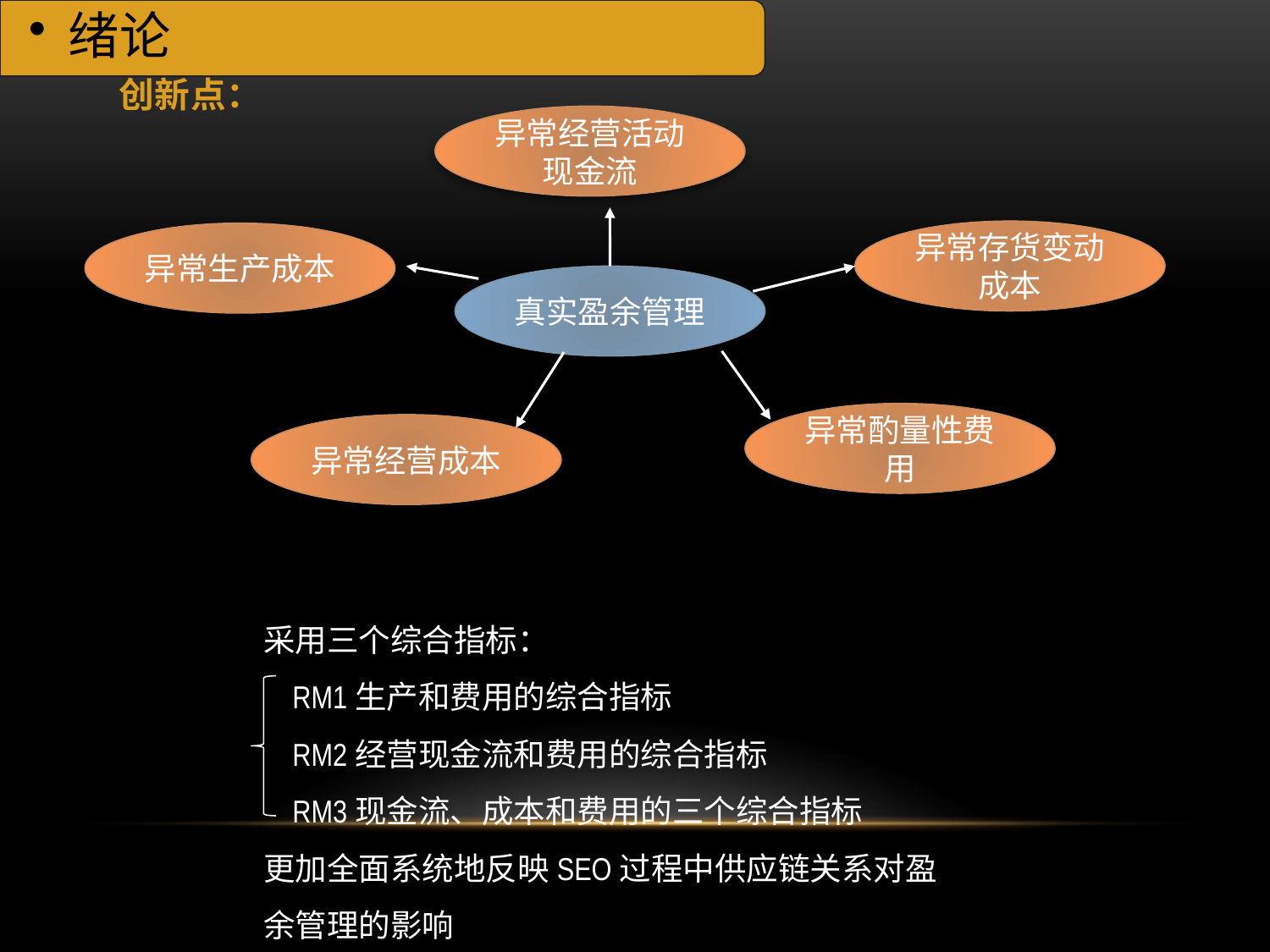

绪论
创新点：
异常经营活动现金流
异常存货变动成本
异常生产成本
真实盈余管理
异常酌量性费用
异常经营成本
采用三个综合指标：
    RM1生产和费用的综合指标
    RM2经营现金流和费用的综合指标
    RM3现金流、成本和费用的三个综合指标
更加全面系统地反映SEO过程中供应链关系对盈余管理的影响